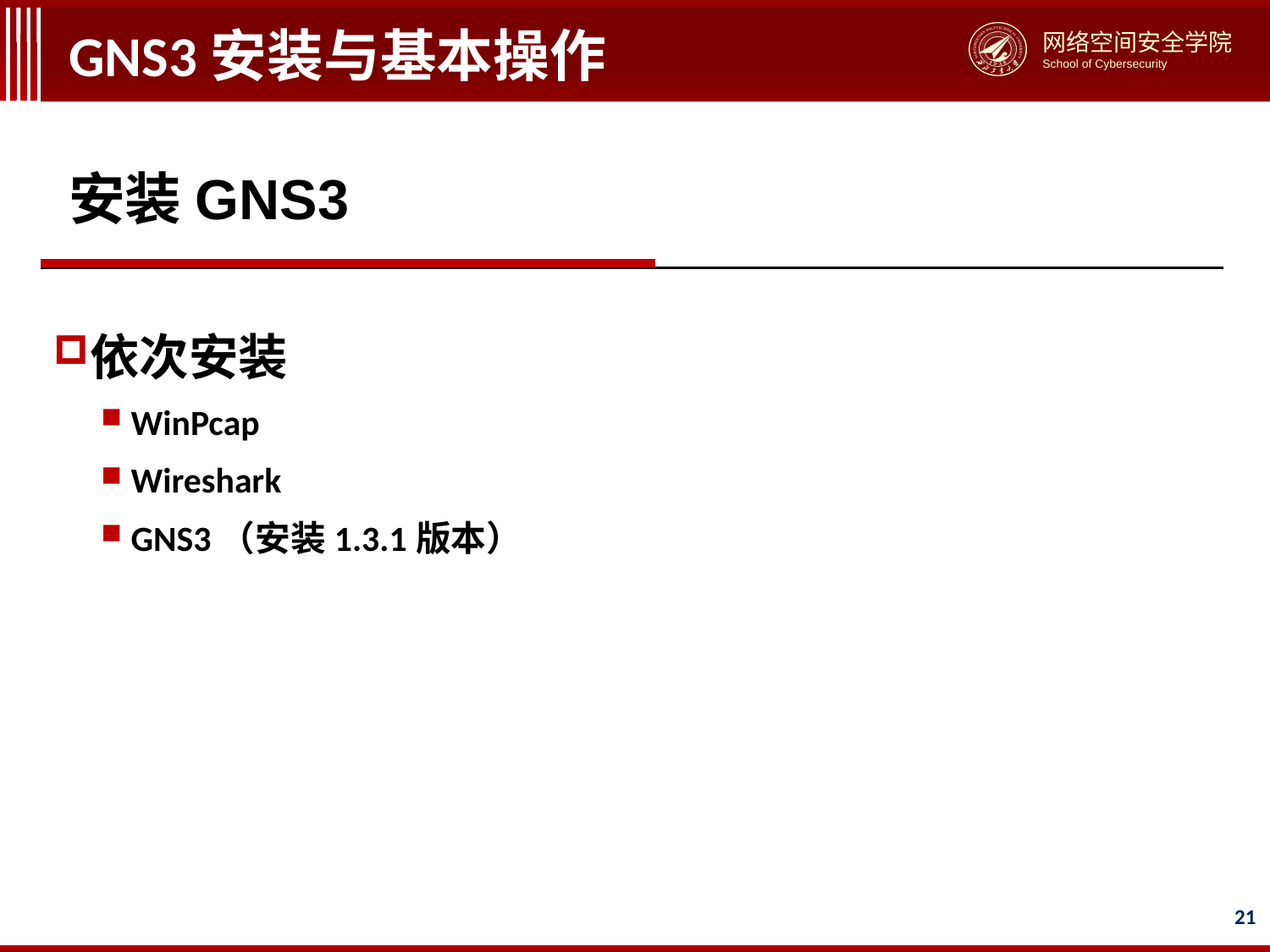

# GNS3安装与基本操作
安装GNS3
依次安装
WinPcap
Wireshark
GNS3（安装1.3.1版本）